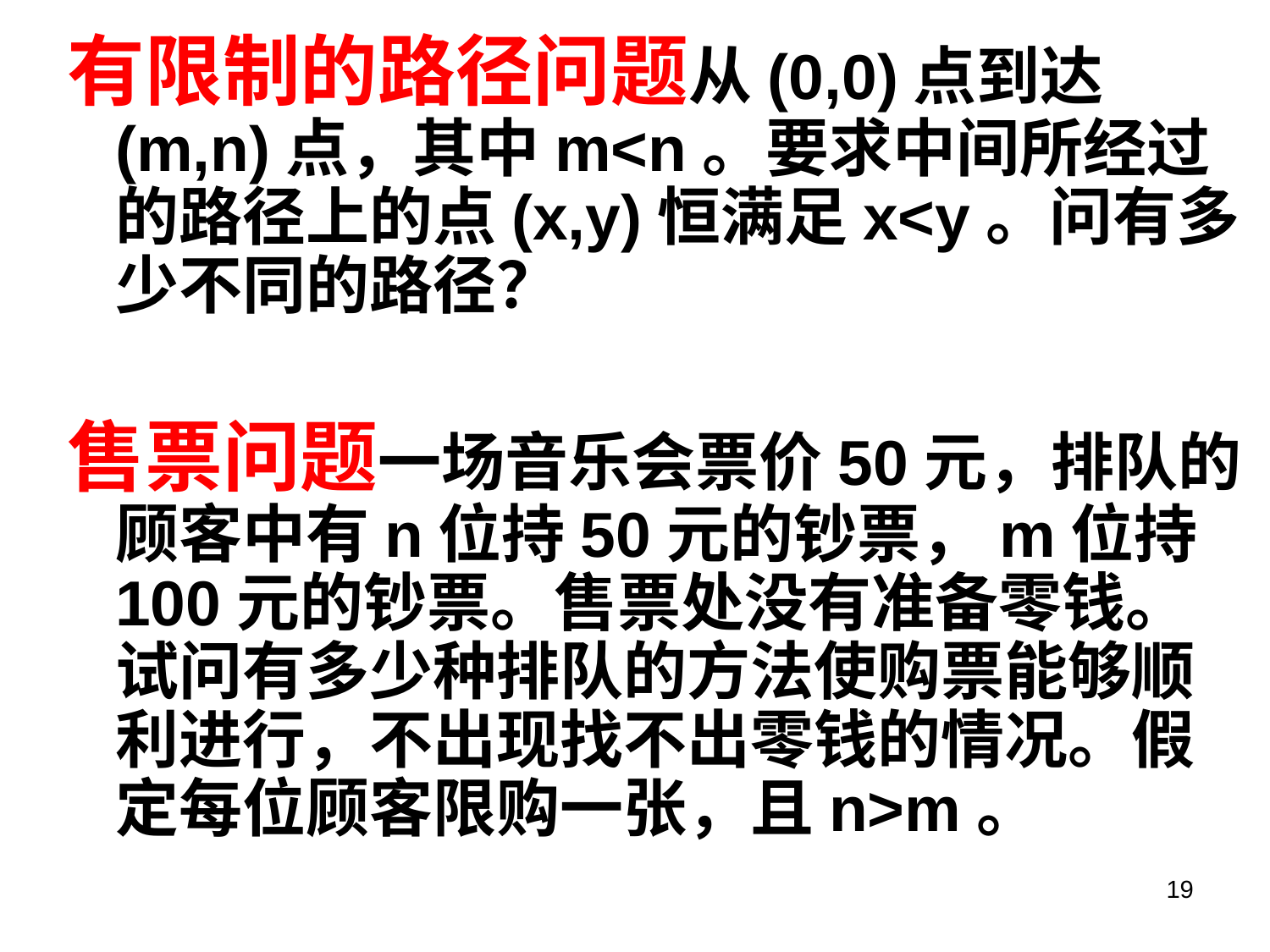

有限制的路径问题从(0,0)点到达(m,n)点，其中m<n。要求中间所经过的路径上的点(x,y)恒满足x<y。问有多少不同的路径？

售票问题一场音乐会票价50元，排队的顾客中有n位持50元的钞票，m位持100元的钞票。售票处没有准备零钱。试问有多少种排队的方法使购票能够顺利进行，不出现找不出零钱的情况。假定每位顾客限购一张，且n>m。
19